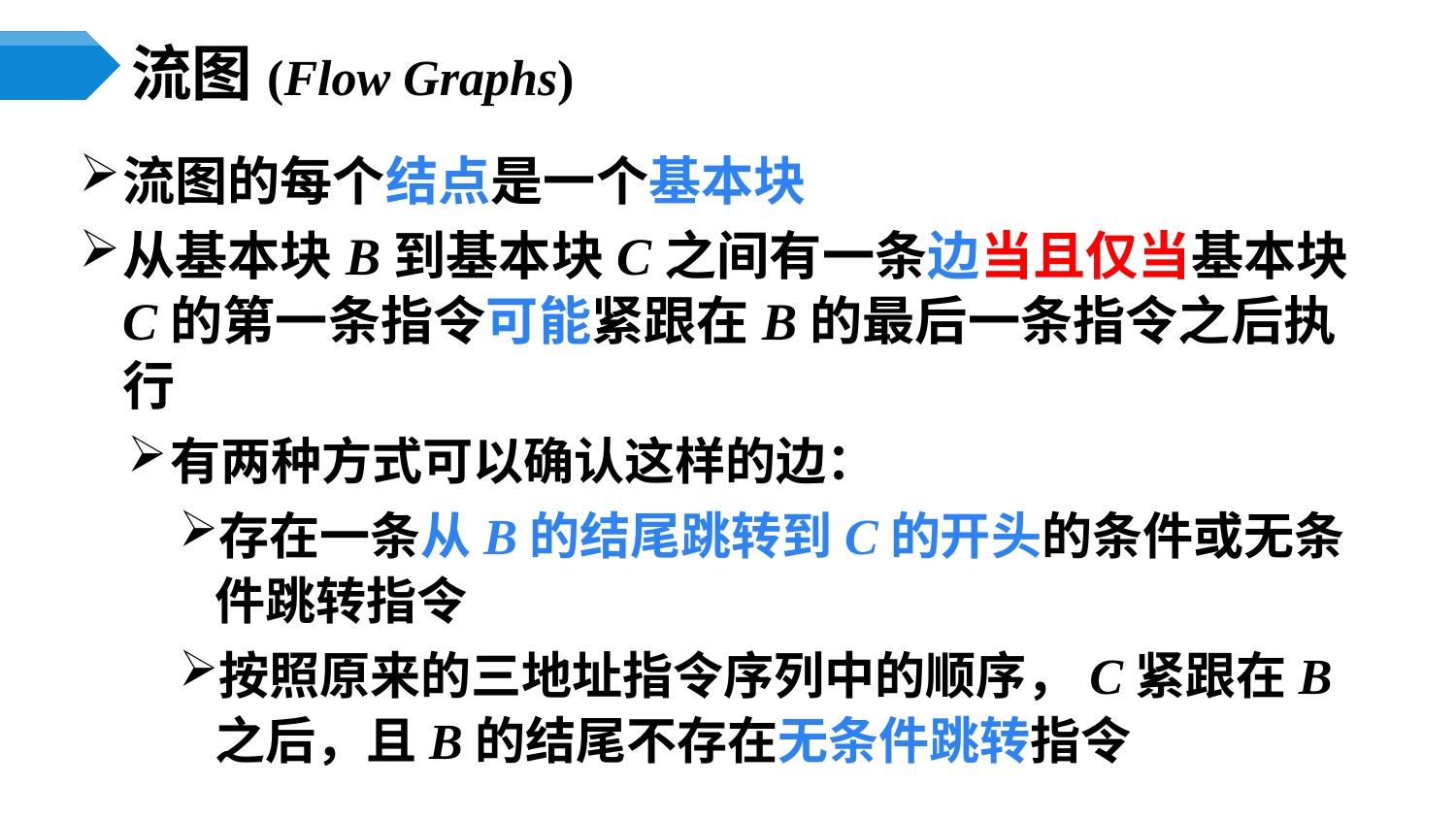

# 流图(Flow Graphs)
流图的每个结点是一个基本块
从基本块B到基本块C之间有一条边当且仅当基本块C的第一条指令可能紧跟在B的最后一条指令之后执行
有两种方式可以确认这样的边：
存在一条从B的结尾跳转到C的开头的条件或无条件跳转指令
按照原来的三地址指令序列中的顺序，C紧跟在B之后，且B的结尾不存在无条件跳转指令